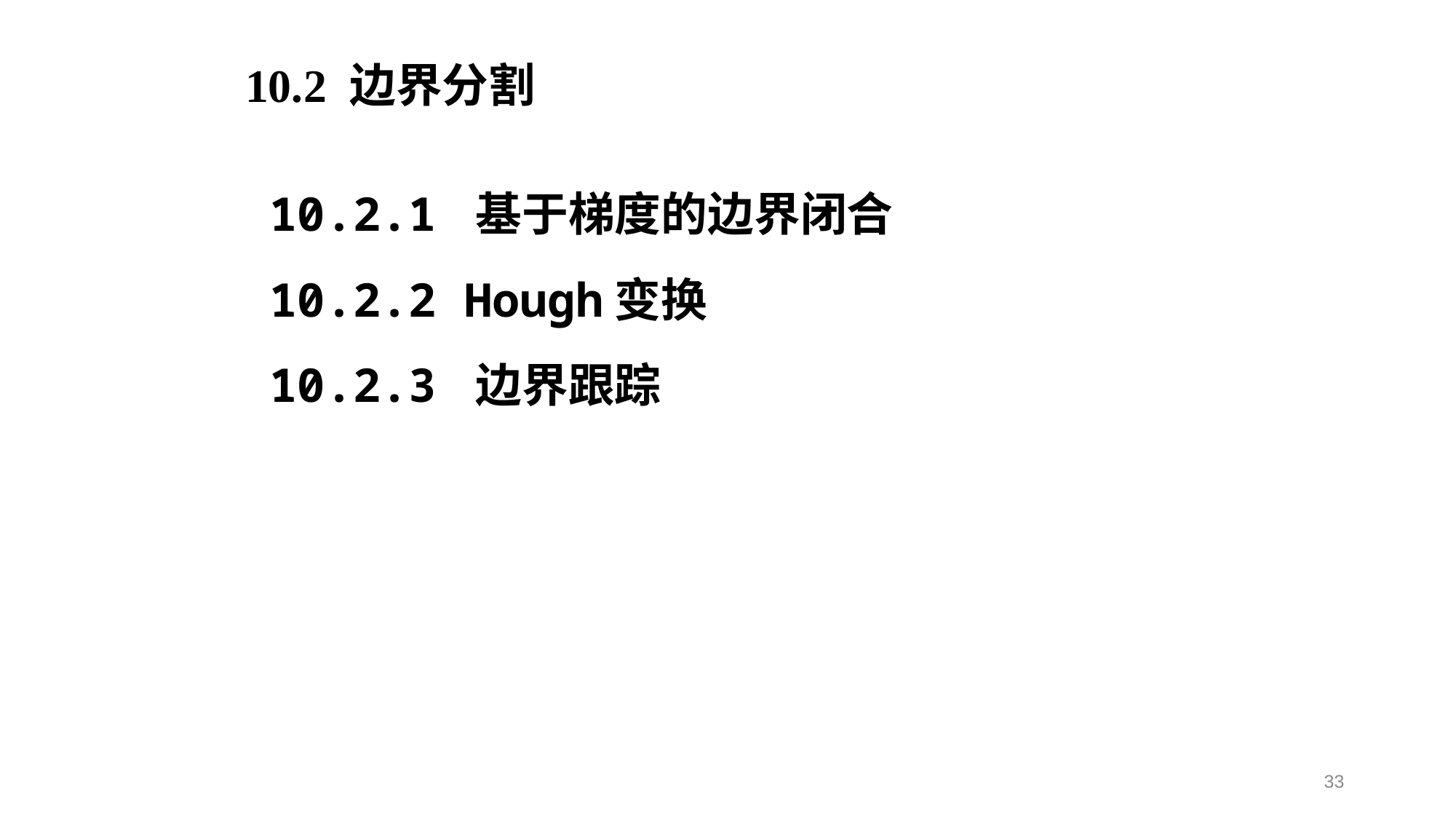

10.2 边界分割
10.2.1 基于梯度的边界闭合
10.2.2 Hough变换
10.2.3 边界跟踪
33